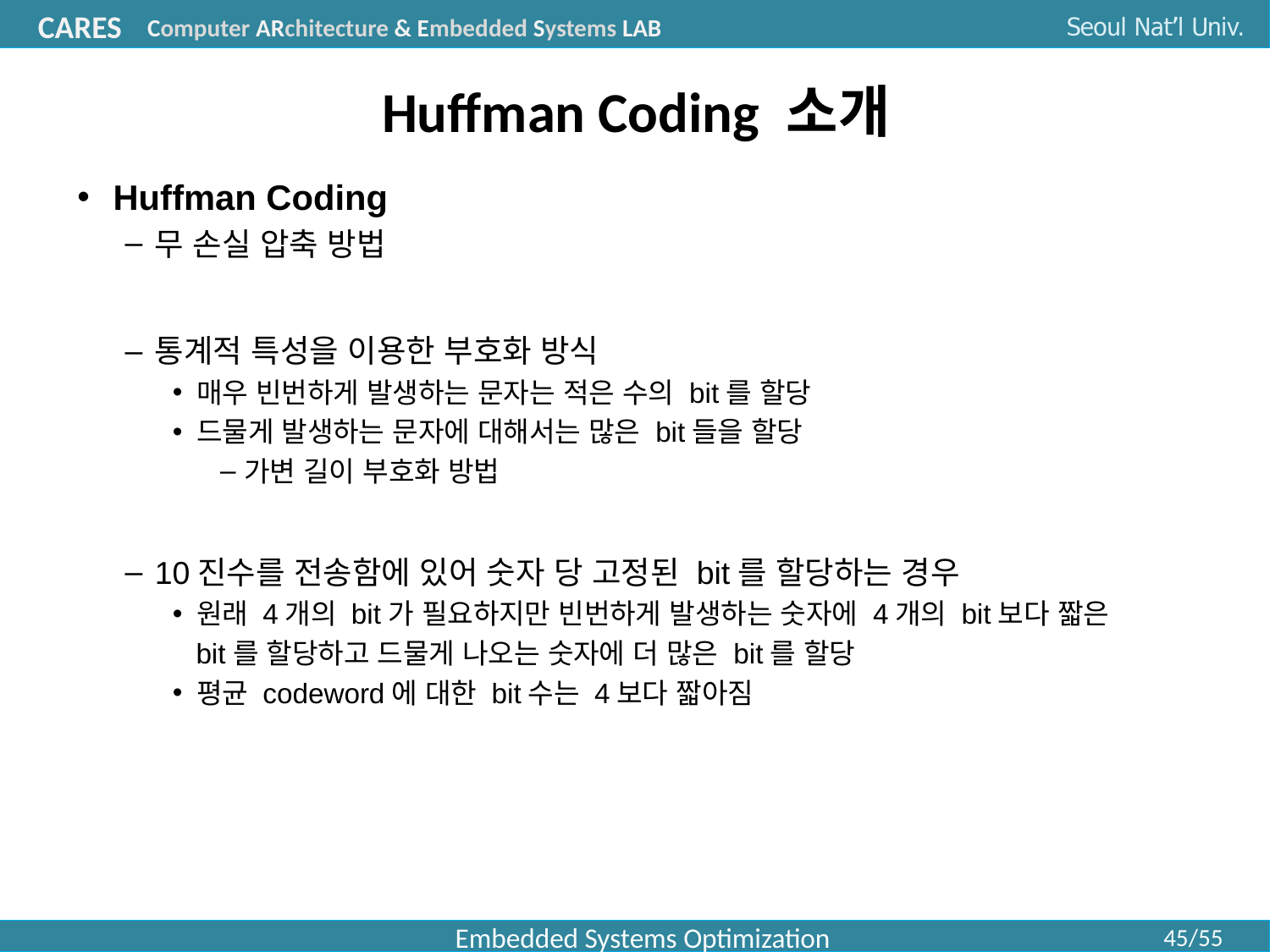

# Huffman Coding 소개
Huffman Coding
무 손실 압축 방법

통계적 특성을 이용한 부호화 방식
매우 빈번하게 발생하는 문자는 적은 수의 bit를 할당
드물게 발생하는 문자에 대해서는 많은 bit들을 할당
가변 길이 부호화 방법

10진수를 전송함에 있어 숫자 당 고정된 bit를 할당하는 경우
원래 4개의 bit가 필요하지만 빈번하게 발생하는 숫자에 4개의 bit보다 짧은
   bit를 할당하고 드물게 나오는 숫자에 더 많은 bit를 할당
평균 codeword에 대한 bit수는 4보다 짧아짐
Embedded Systems Optimization
45/55